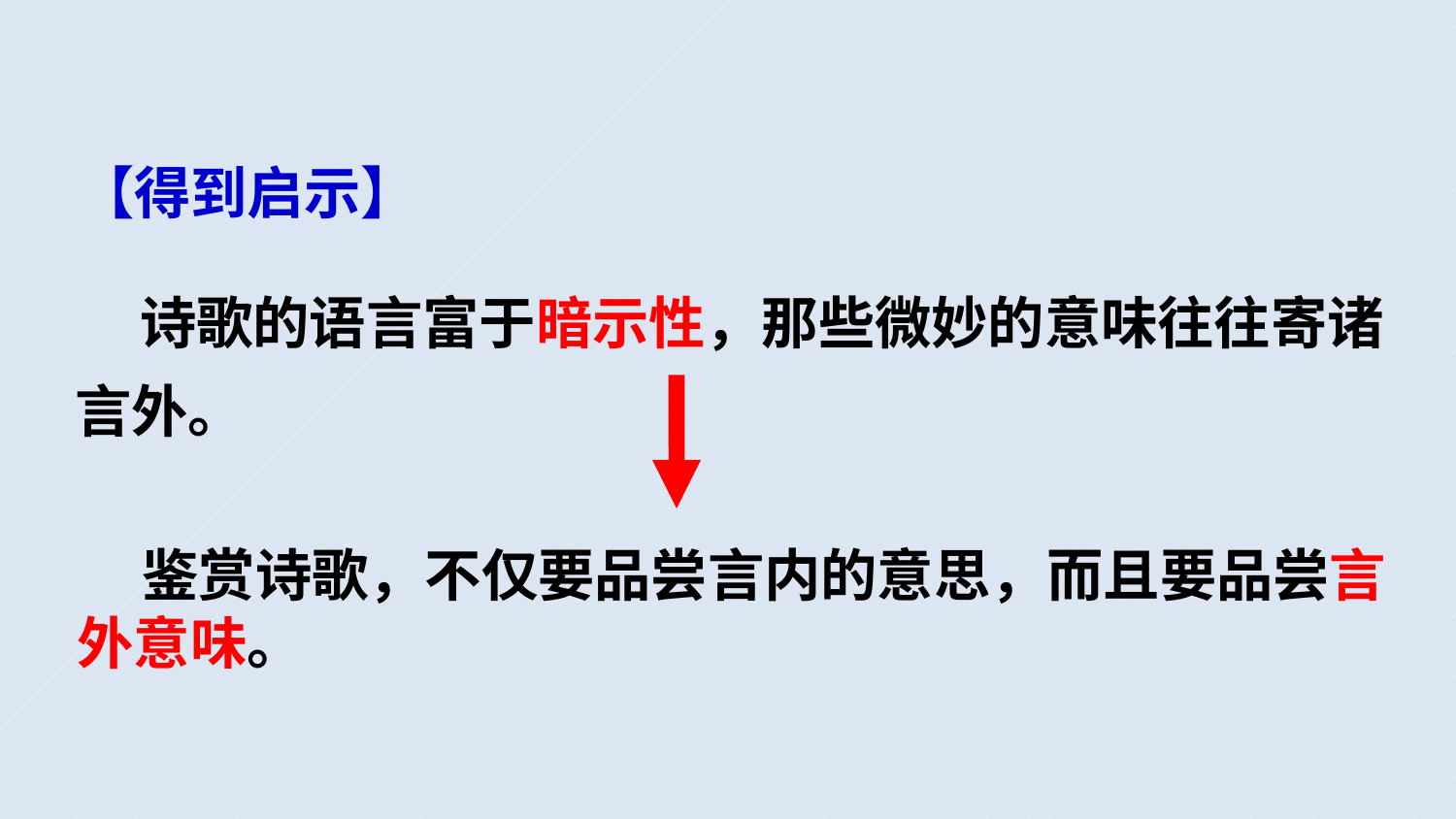

【得到启示】
    诗歌的语言富于暗示性，那些微妙的意味往往寄诸言外。

    鉴赏诗歌，不仅要品尝言内的意思，而且要品尝言外意味。